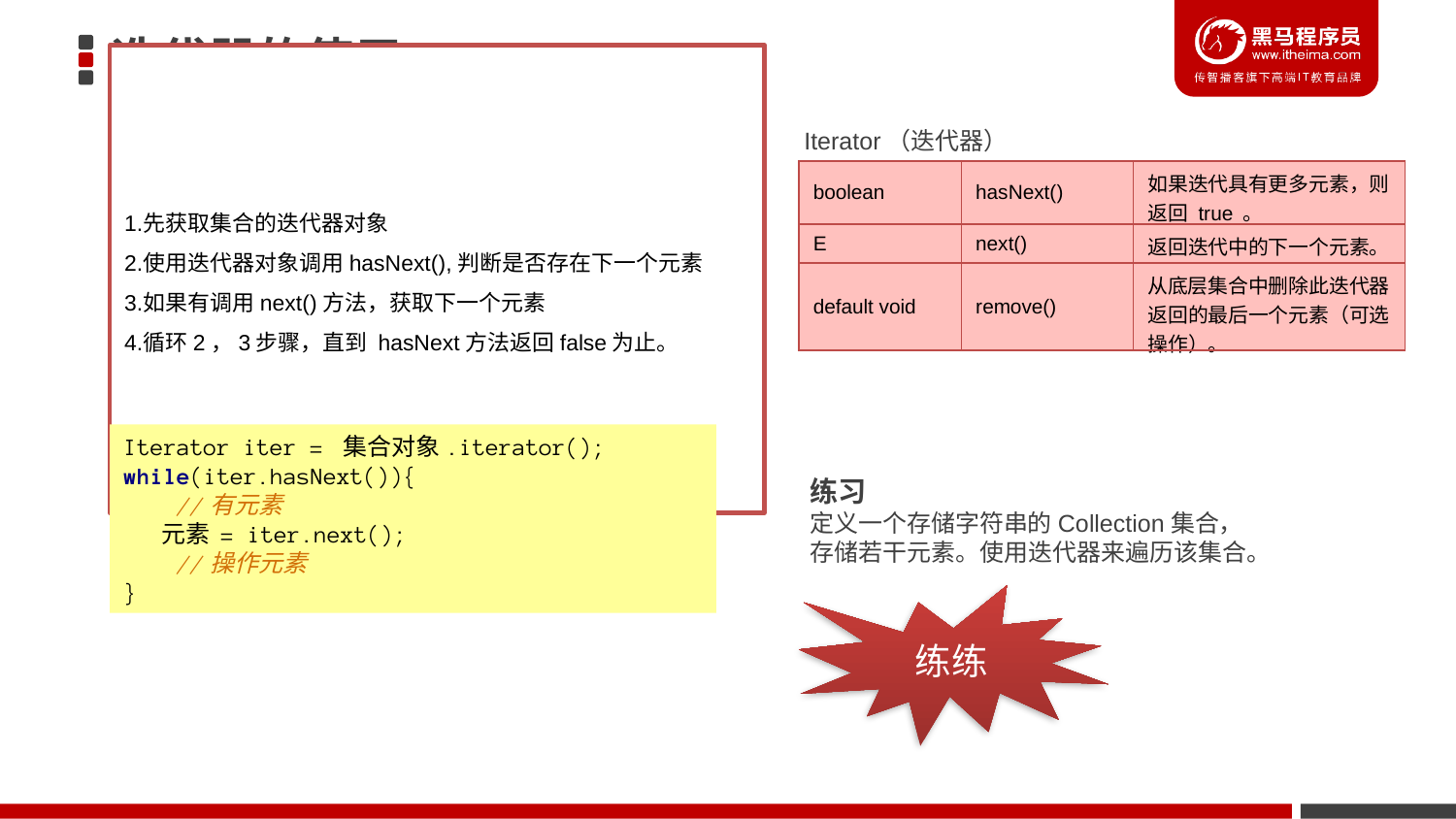

# 迭代器的使用
3 迭代器的使用步骤
Iterator（迭代器）
| boolean | hasNext​() | 如果迭代具有更多元素，则返回 true 。 |
| --- | --- | --- |
| E | next​() | 返回迭代中的下一个元素。 |
| default void | remove​() | 从底层集合中删除此迭代器返回的最后一个元素（可选操作）。 |
先获取集合的迭代器对象
使用迭代器对象调用hasNext(),判断是否存在下一个元素
如果有调用next()方法，获取下一个元素
循环2，3步骤，直到 hasNext方法返回false为止。
Iterator iter = 集合对象.iterator();
while(iter.hasNext()){
    //有元素
       元素 = iter.next();
    //操作元素
}
练习
定义一个存储字符串的Collection集合，存储若干元素。使用迭代器来遍历该集合。
练练